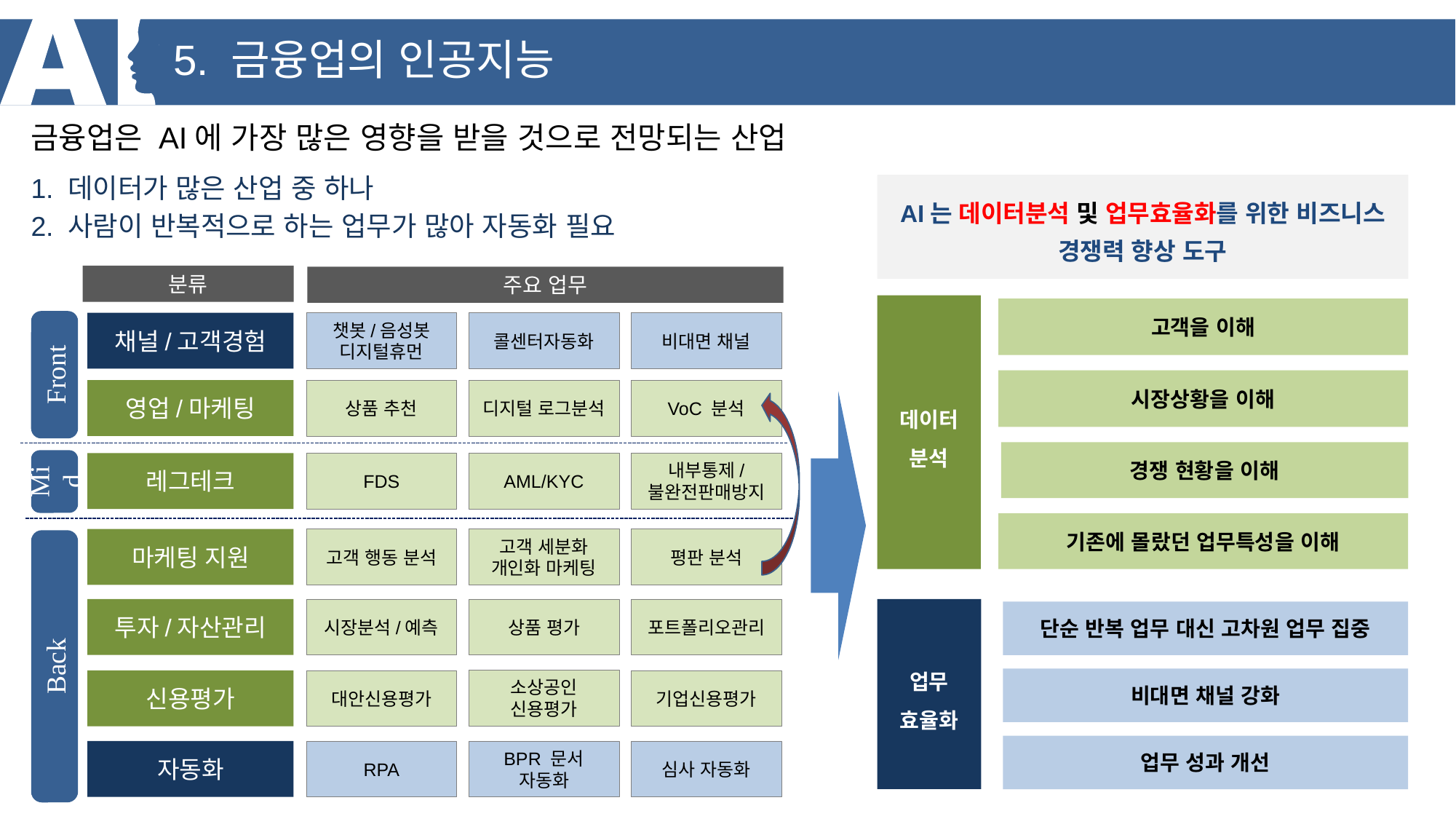

5. 금융업의 인공지능
금융업은 AI에 가장 많은 영향을 받을 것으로 전망되는 산업
1. 데이터가 많은 산업 중 하나
2. 사람이 반복적으로 하는 업무가 많아 자동화 필요
AI는 데이터분석 및 업무효율화를 위한 비즈니스 경쟁력 향상 도구
분류
주요 업무
데이터 분석
고객을 이해
Front
채널/고객경험
챗봇/음성봇
디지털휴먼
콜센터자동화
비대면 채널
시장상황을 이해
영업/마케팅
상품 추천
디지털 로그분석
VoC 분석

경쟁 현황을 이해
Mid
레그테크
FDS
AML/KYC
내부통제/
불완전판매방지
기존에 몰랐던 업무특성을 이해
마케팅 지원
고객 행동 분석
고객 세분화
개인화 마케팅
평판 분석
Back
업무 효율화
투자/자산관리
시장분석/예측
상품 평가
포트폴리오관리
단순 반복 업무 대신 고차원 업무 집중
비대면 채널 강화
소상공인
신용평가
신용평가
대안신용평가
기업신용평가
업무 성과 개선
자동화
RPA
BPR 문서 자동화
심사 자동화